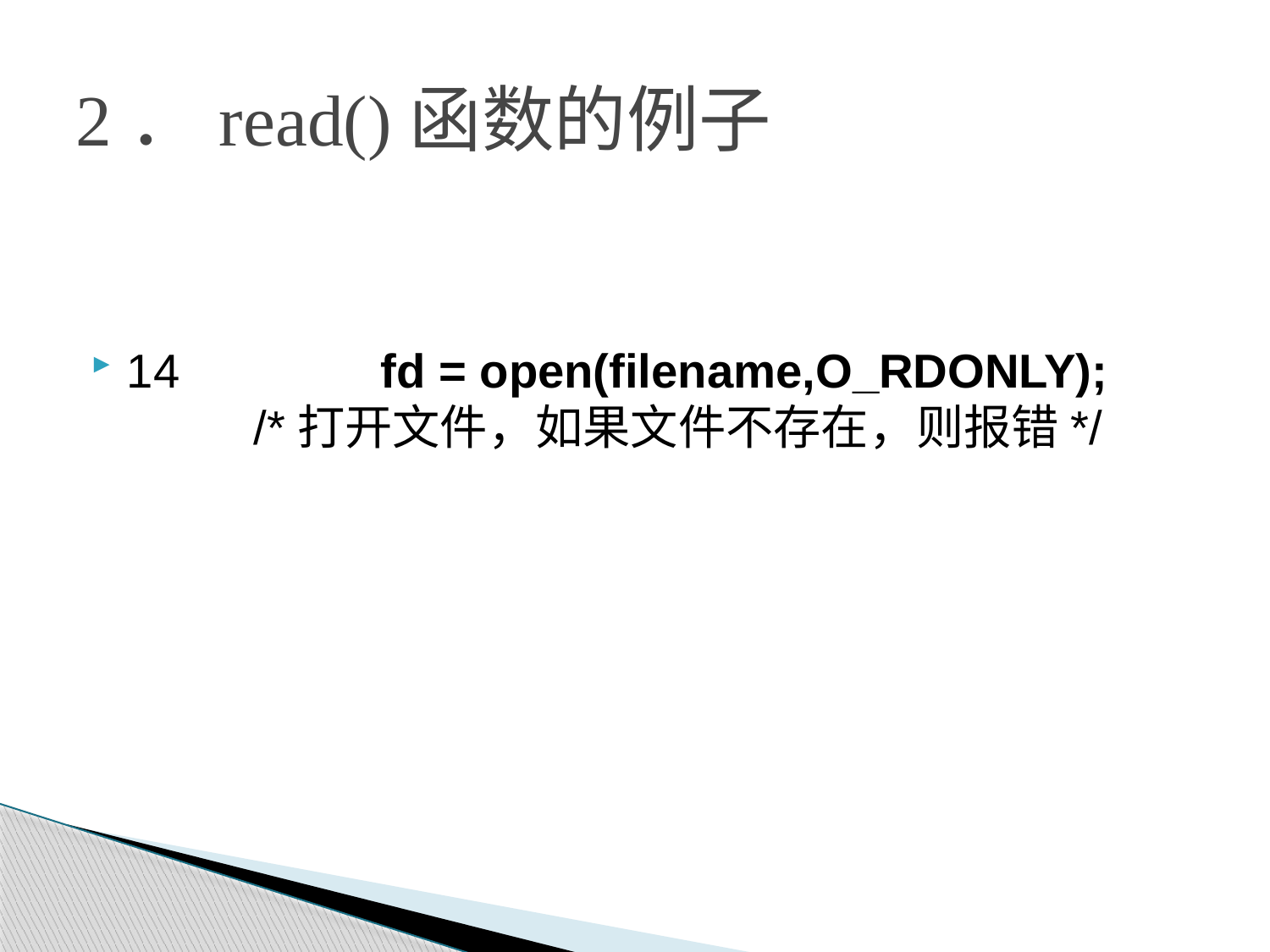

# 2．read()函数的例子

14		fd = open(filename,O_RDONLY); 		/*打开文件，如果文件不存在，则报错*/